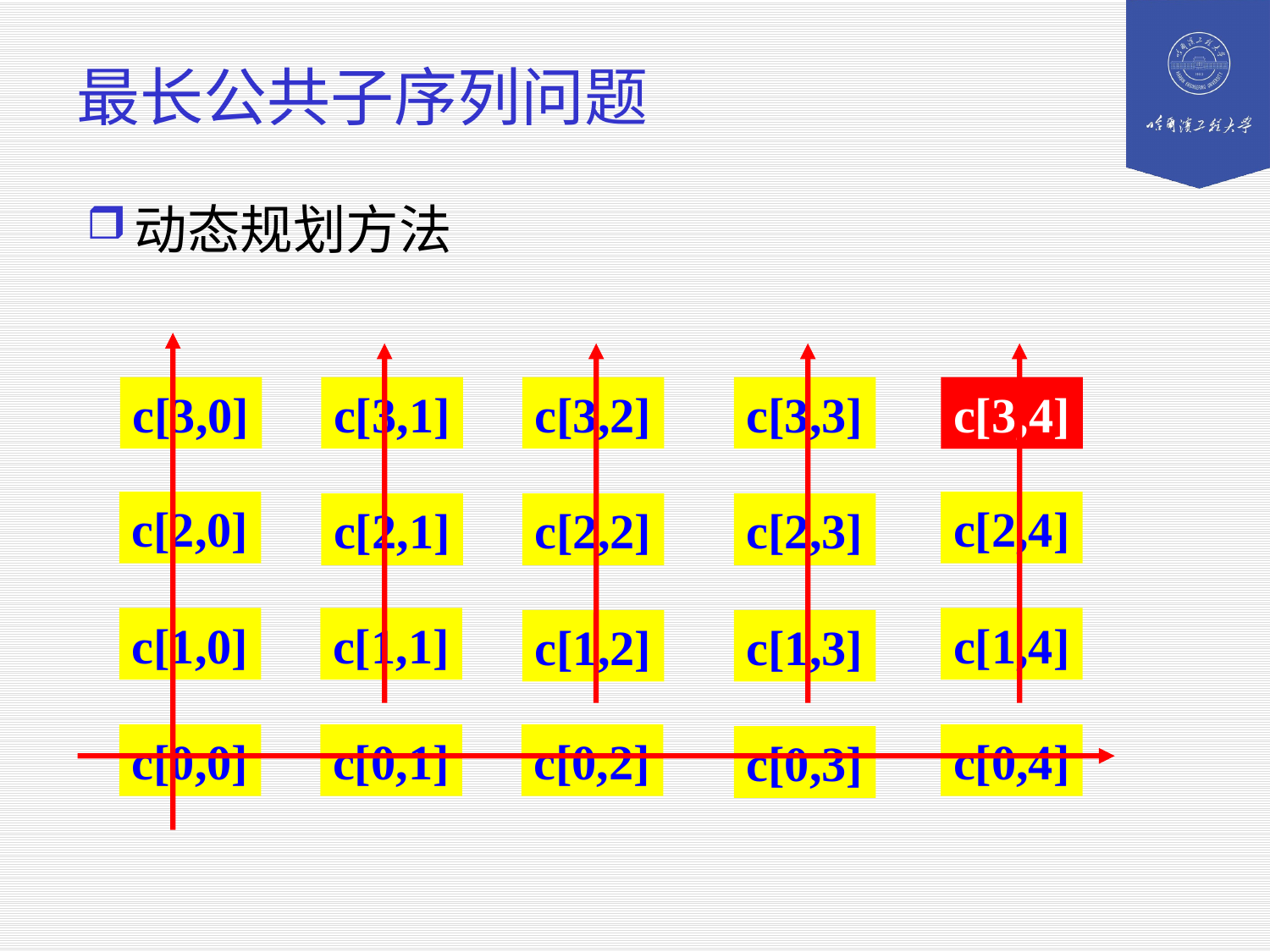

# 最长公共子序列问题
动态规划方法

c[3,0]
c[3,1]
c[3,2]
c[3,3]
c[3,4]
c[2,0]
c[2,4]
c[2,1]
c[2,2]
c[2,3]
c[1,0]
c[1,1]
c[1,4]
c[1,2]
c[1,3]
c[0,0]
c[0,1]
c[0,2]
c[0,4]
c[0,3]